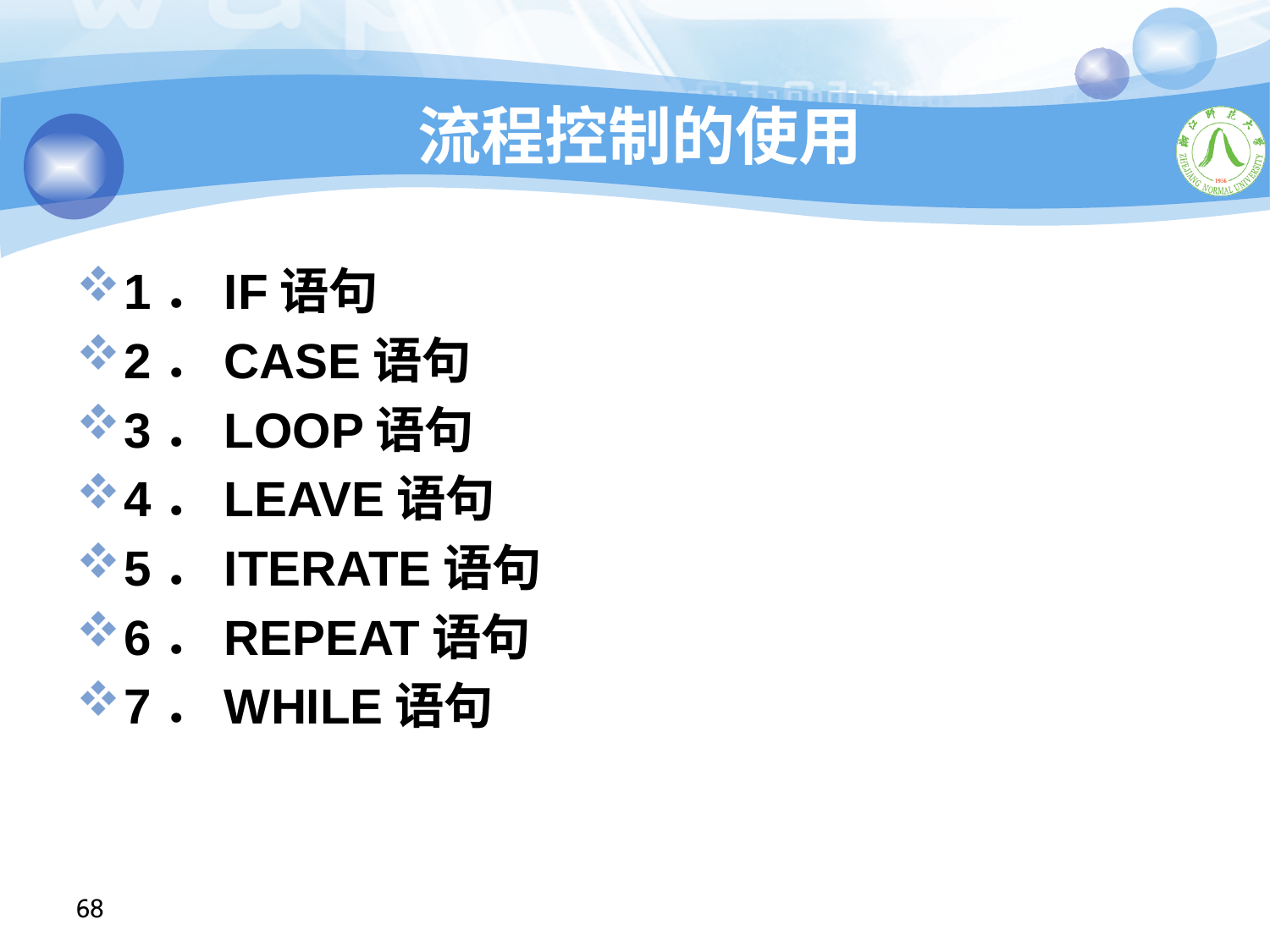

# 流程控制的使用
1．IF语句
2．CASE语句
3．LOOP语句
4．LEAVE语句
5．ITERATE语句
6．REPEAT语句
7．WHILE语句
68